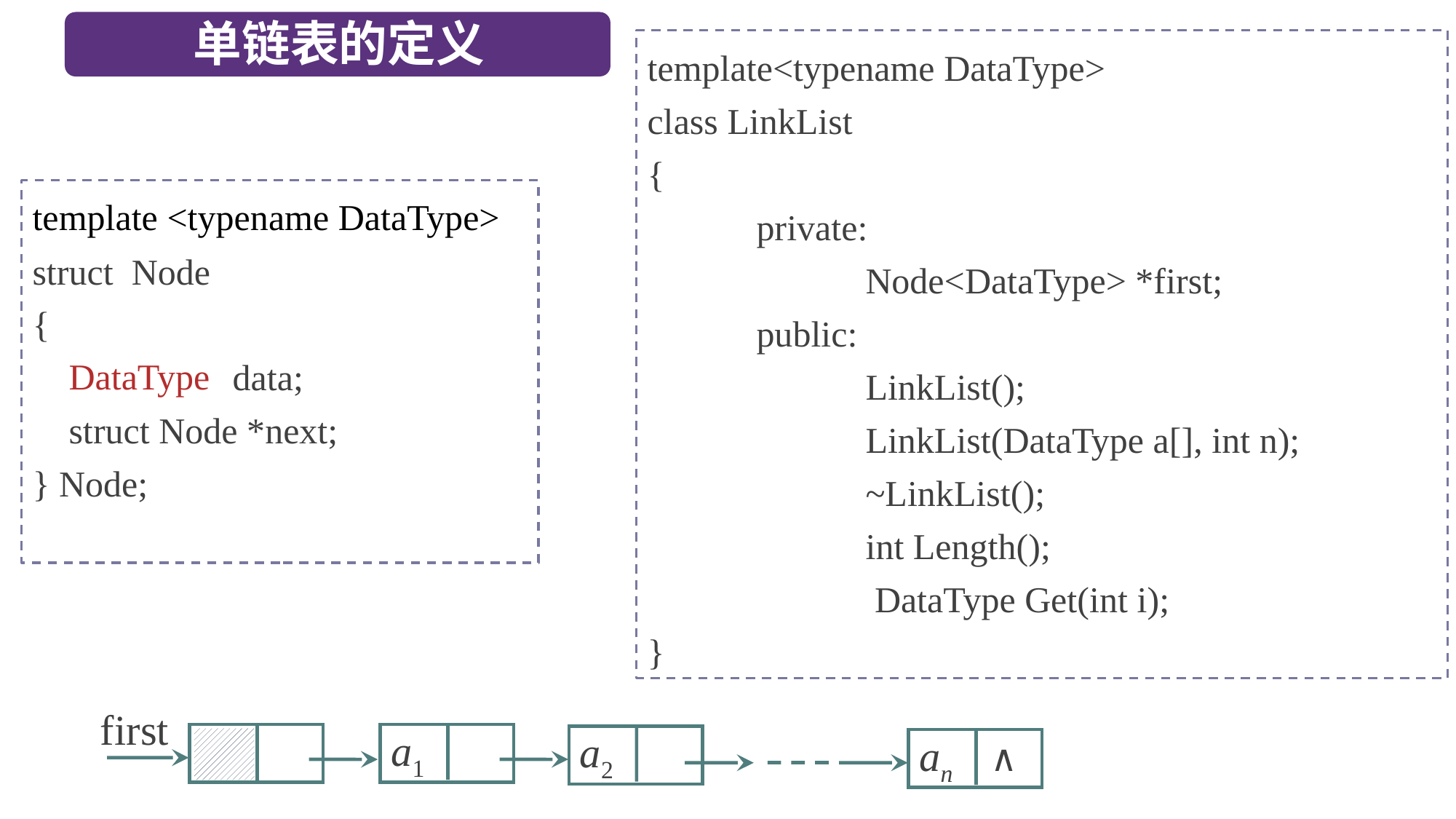

单链表的定义

template<typename DataType>
class LinkList
{
	private:
		Node<DataType> *first;
	public:
		LinkList();
		LinkList(DataType a[], int n);
		~LinkList();
		int Length();
		 DataType Get(int i);
}
template <typename DataType>

    DataType

struct  Node
{
                      data;
    struct Node *next;
} Node;

first

a1

a2

∧
an